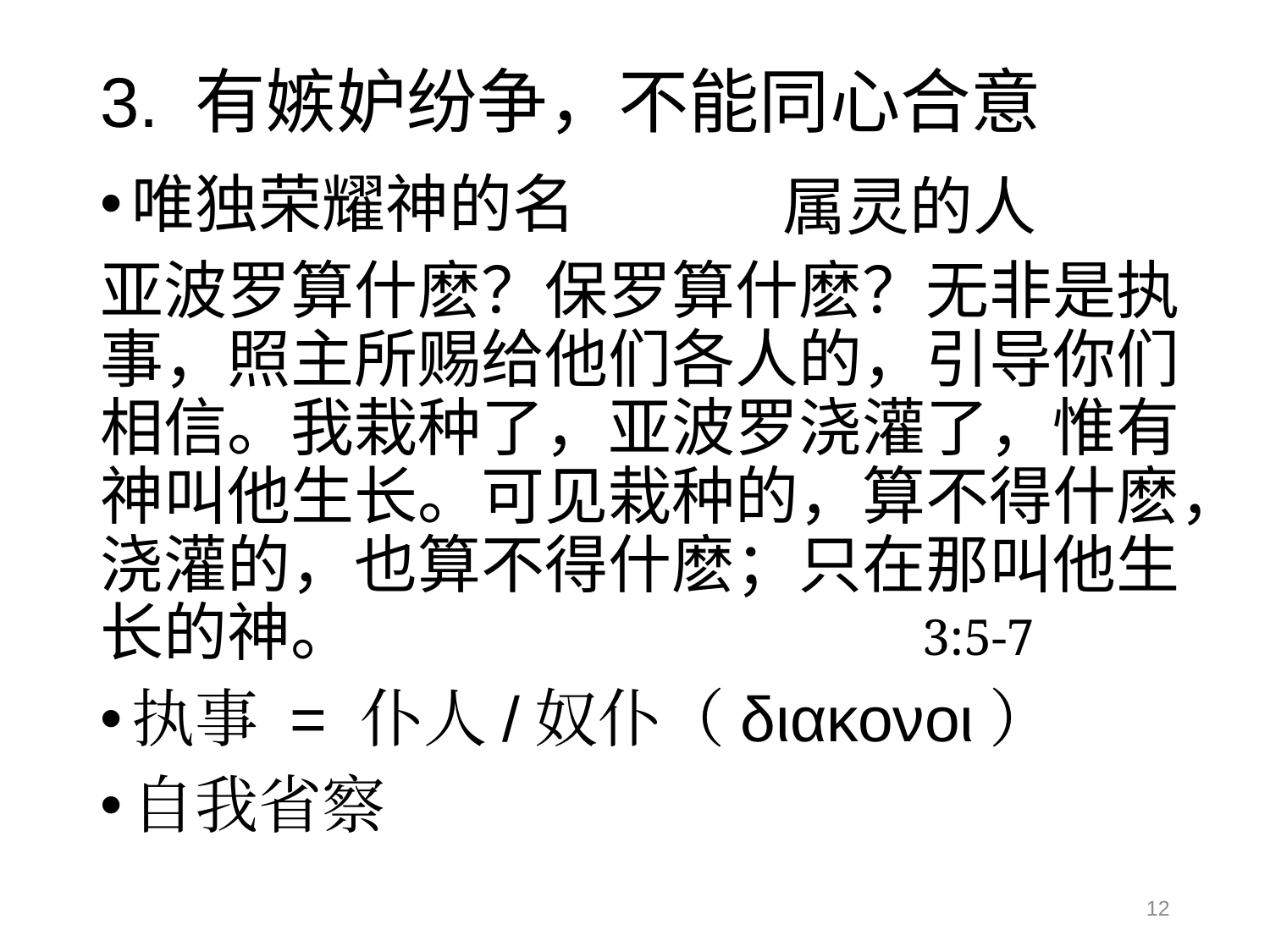

# 3. 有嫉妒纷争，不能同心合意
属灵的人
唯独荣耀神的名
亚波罗算什麽？保罗算什麽？无非是执事，照主所赐给他们各人的，引导你们相信。我栽种了，亚波罗浇灌了，惟有神叫他生长。可见栽种的，算不得什麽，浇灌的，也算不得什麽；只在那叫他生长的神。                                       3:5-7
执事 = 仆人/奴仆（διακονοι）
自我省察
12